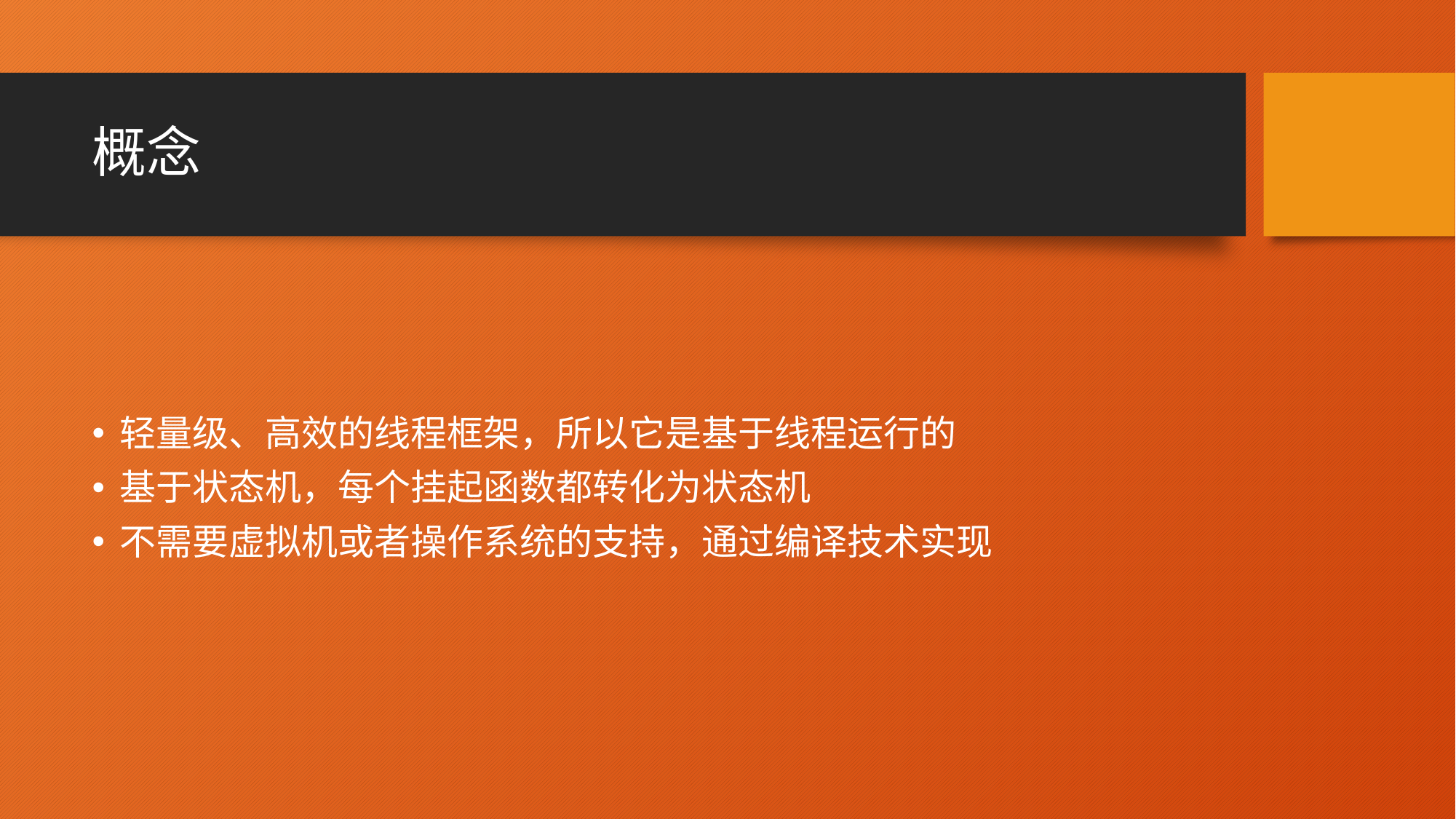

# 概念
轻量级、高效的线程框架，所以它是基于线程运行的
基于状态机，每个挂起函数都转化为状态机
不需要虚拟机或者操作系统的支持，通过编译技术实现